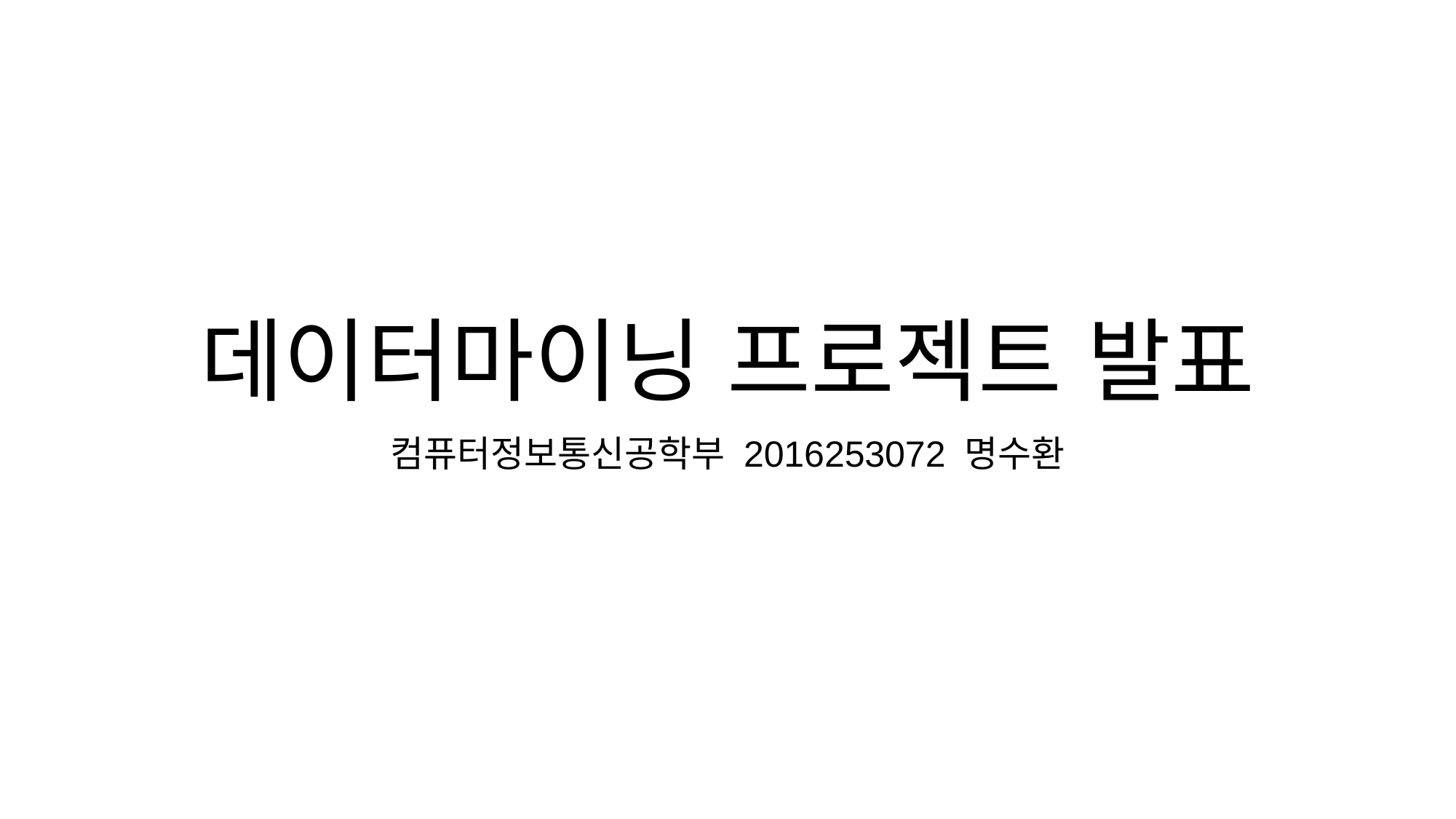

# 데이터마이닝 프로젝트 발표
컴퓨터정보통신공학부 2016253072 명수환